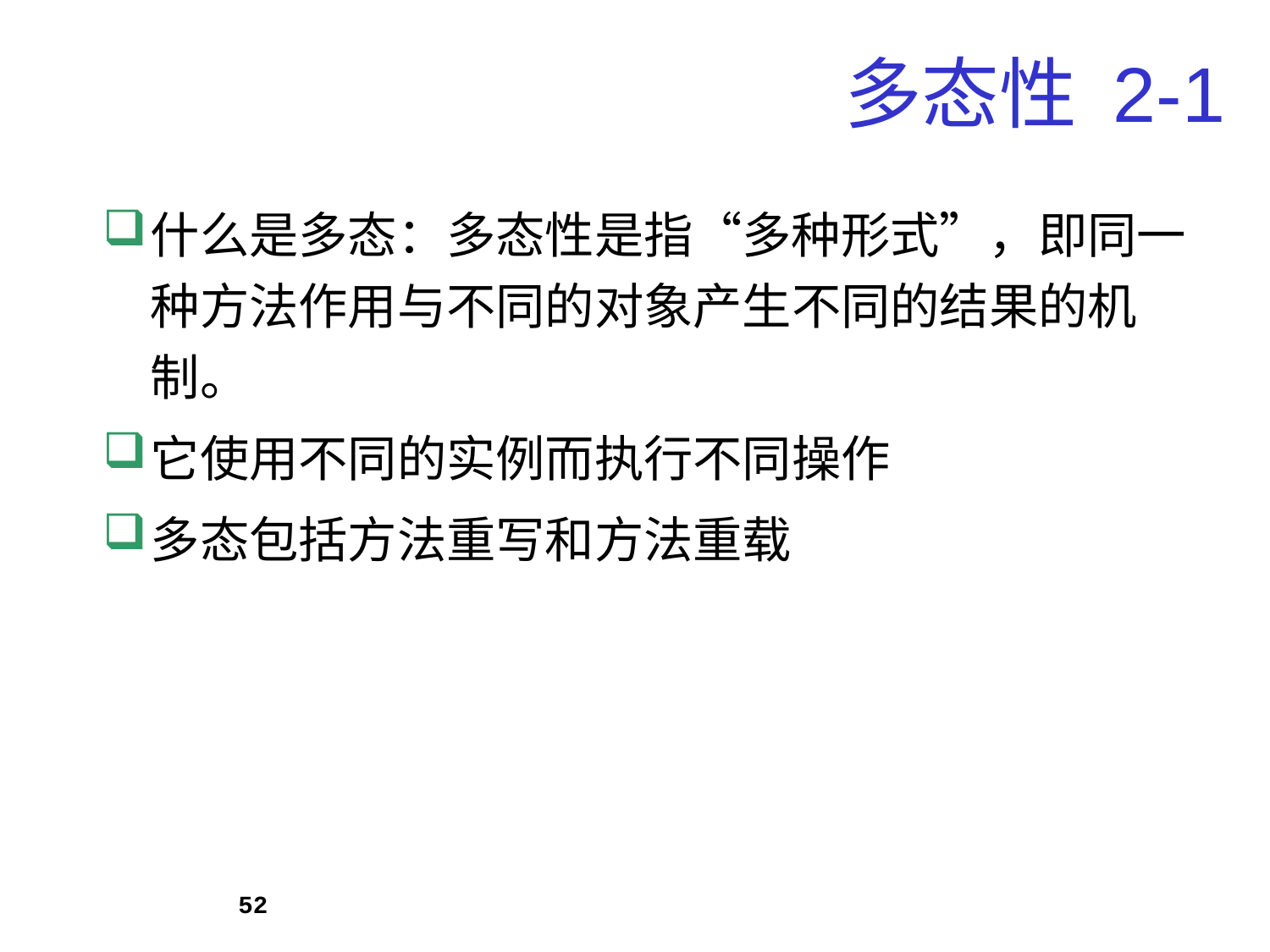

# 多态性 2-1
什么是多态：多态性是指“多种形式”，即同一种方法作用与不同的对象产生不同的结果的机制。
它使用不同的实例而执行不同操作
多态包括方法重写和方法重载
52